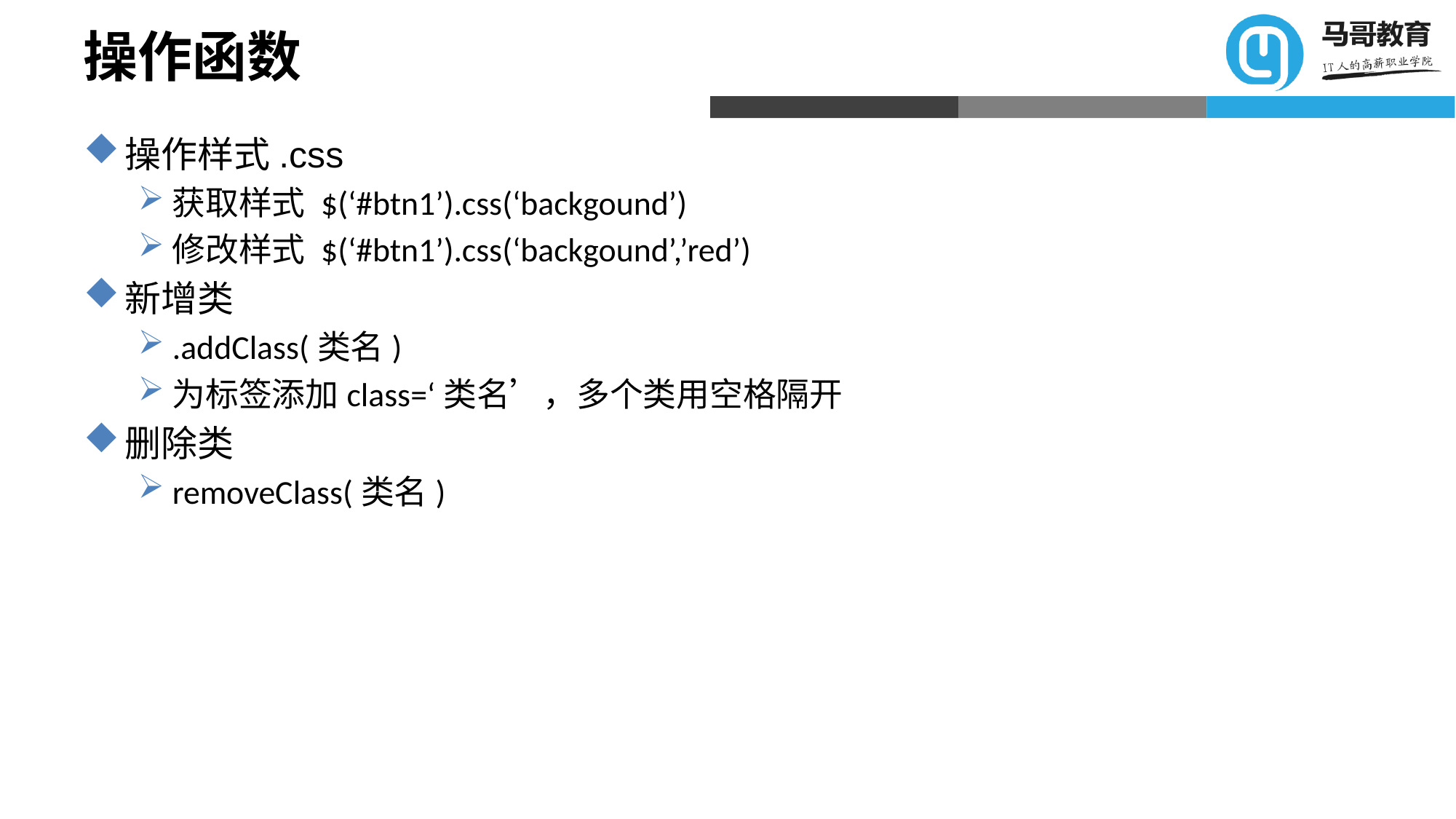

# 操作函数
操作样式.css
获取样式 $(‘#btn1’).css(‘backgound’)
修改样式 $(‘#btn1’).css(‘backgound’,’red’)
新增类
.addClass(类名)
为标签添加class=‘类名’，多个类用空格隔开
删除类
removeClass(类名)